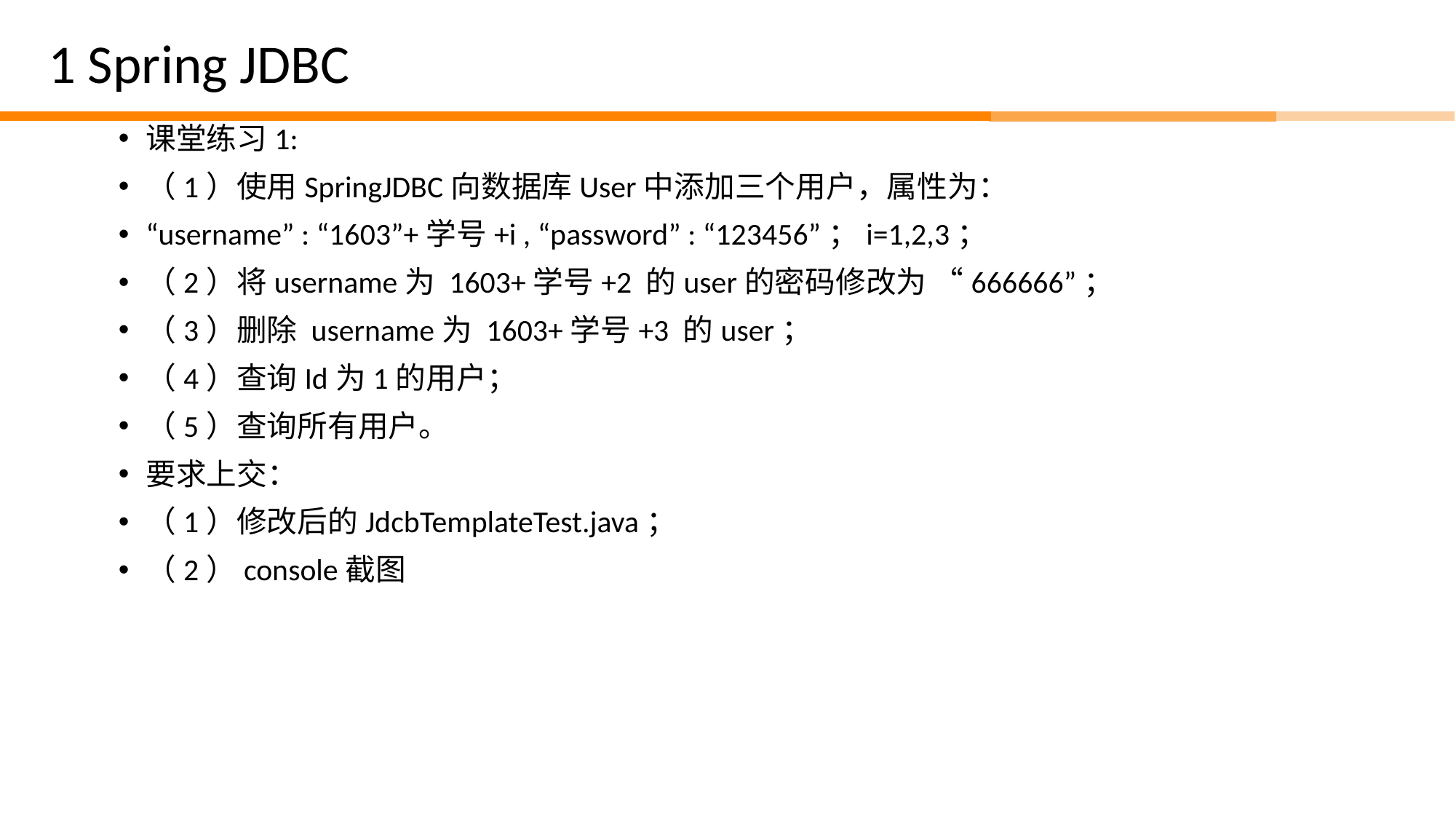

# 1 Spring JDBC
课堂练习1:
（1）使用SpringJDBC向数据库User中添加三个用户，属性为：
“username” : “1603”+学号+i , “password” : “123456”；i=1,2,3；
（2）将username为 1603+学号+2 的user的密码修改为 “666666”；
（3）删除 username为 1603+学号+3 的user；
（4）查询Id为1的用户；
（5）查询所有用户。
要求上交：
（1）修改后的JdcbTemplateTest.java；
（2）console截图